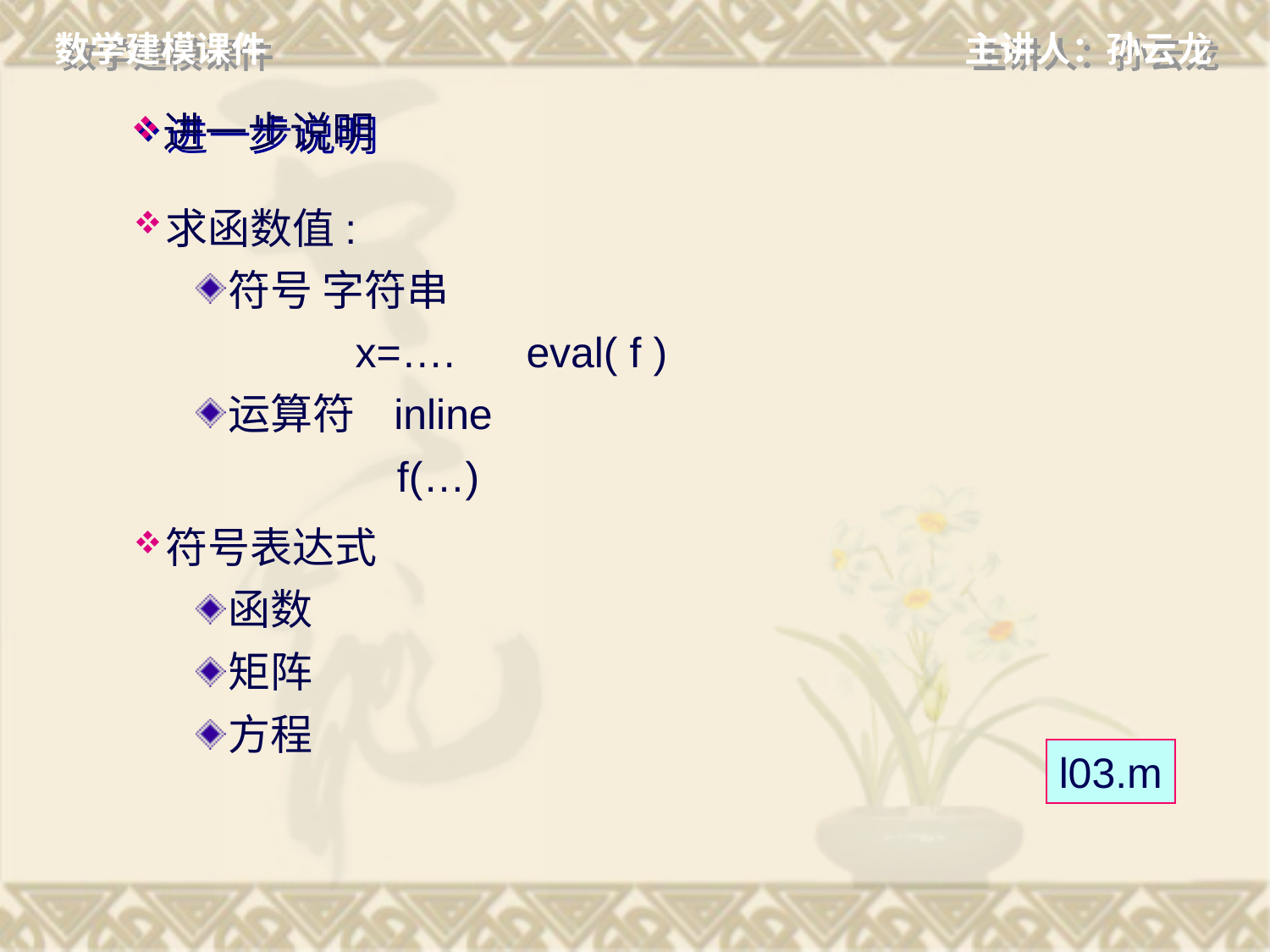

# 进一步说明
求函数值:
符号 字符串
      	x=….      eval( f )
运算符   inline
                 f(…)
符号表达式
函数
矩阵
方程
l03.m